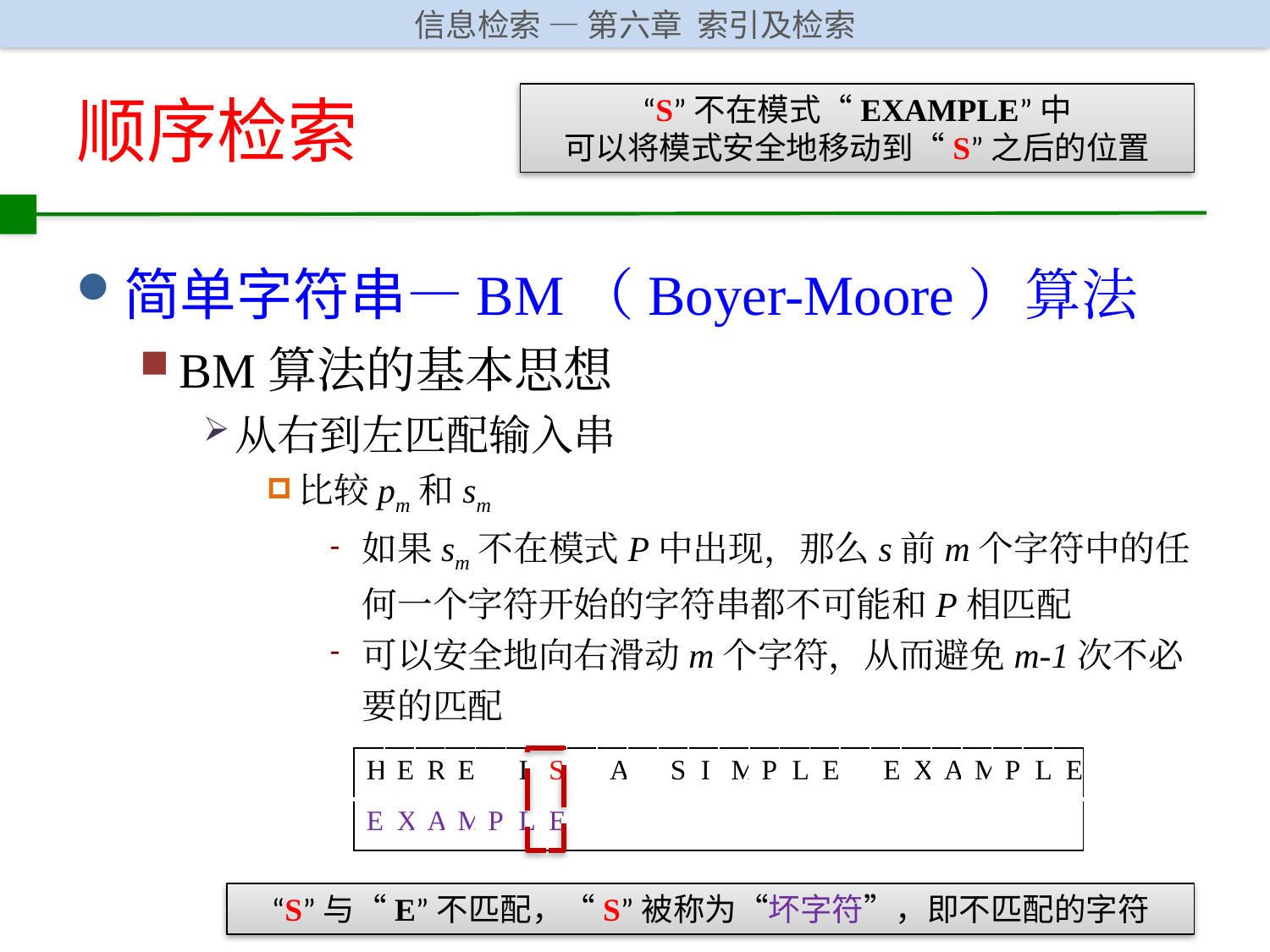

# 顺序检索
“S”不在模式“EXAMPLE”中
可以将模式安全地移动到“S”之后的位置
简单字符串—BM（Boyer-Moore）算法
BM算法的基本思想
从右到左匹配输入串
比较pm和sm
如果sm不在模式P中出现，那么s前m个字符中的任何一个字符开始的字符串都不可能和P相匹配
可以安全地向右滑动m个字符，从而避免m-1次不必要的匹配
| H | E | R | E |  | I | S |  | A |  | S | I | M | P | L | E |  | E | X | A | M | P | L | E |
| --- | --- | --- | --- | --- | --- | --- | --- | --- | --- | --- | --- | --- | --- | --- | --- | --- | --- | --- | --- | --- | --- | --- | --- |
| E | X | A | M | P | L | E |  |  |  |  |  |  |  |  |  |  |  |  |  |  |  |  |  |

“S”与“E”不匹配，“S”被称为“坏字符”，即不匹配的字符